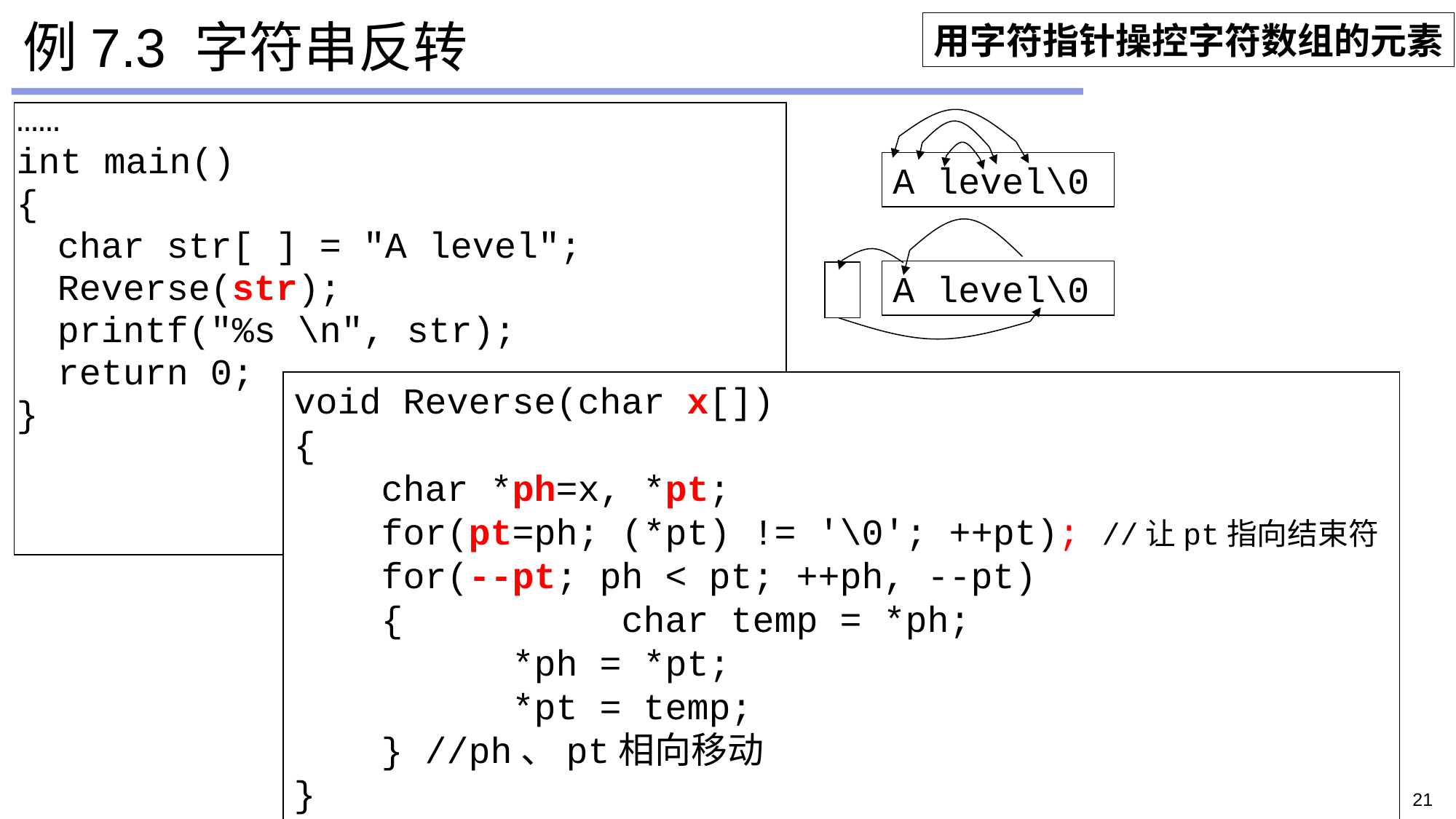

# 例7.3 字符串反转
用字符指针操控字符数组的元素
……
int main()
{
	char str[ ] = "A level";
	Reverse(str);
	printf("%s \n", str);
	return 0;
}

A level\0

A level\0

void Reverse(char x[])
{
    char *ph=x, *pt;
    for(pt=ph; (*pt) != '\0'; ++pt); //让pt指向结束符
    for(--pt; ph < pt; ++ph, --pt)
    {		char temp = *ph;
		*ph = *pt;
		*pt = temp;
    } //ph、pt相向移动
}
21